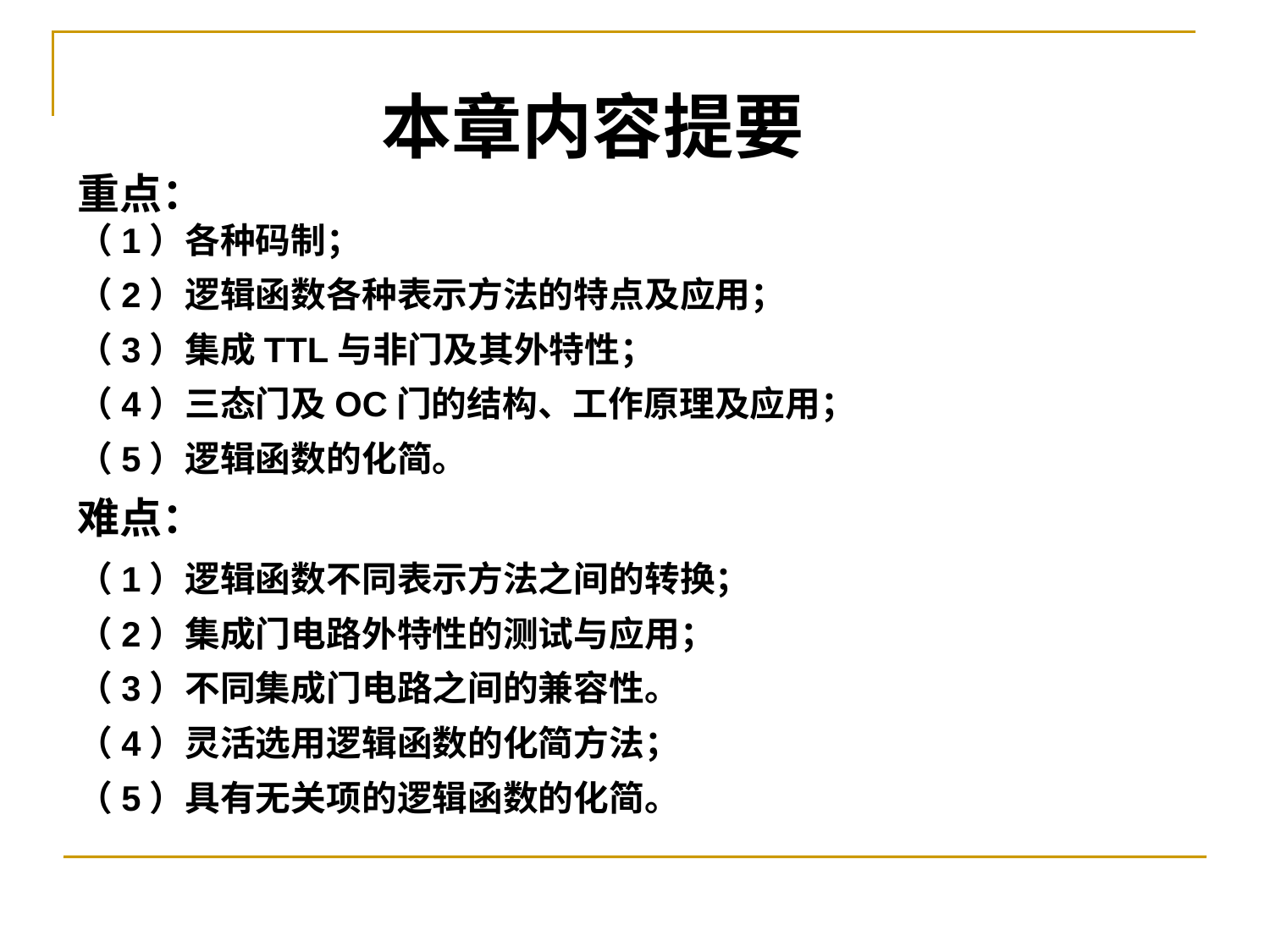

本章内容提要
重点：
（1）各种码制；
（2）逻辑函数各种表示方法的特点及应用；
（3）集成TTL与非门及其外特性；
（4）三态门及OC门的结构、工作原理及应用；
（5）逻辑函数的化简。
难点：
（1）逻辑函数不同表示方法之间的转换；
（2）集成门电路外特性的测试与应用；
（3）不同集成门电路之间的兼容性。
（4）灵活选用逻辑函数的化简方法；
（5）具有无关项的逻辑函数的化简。